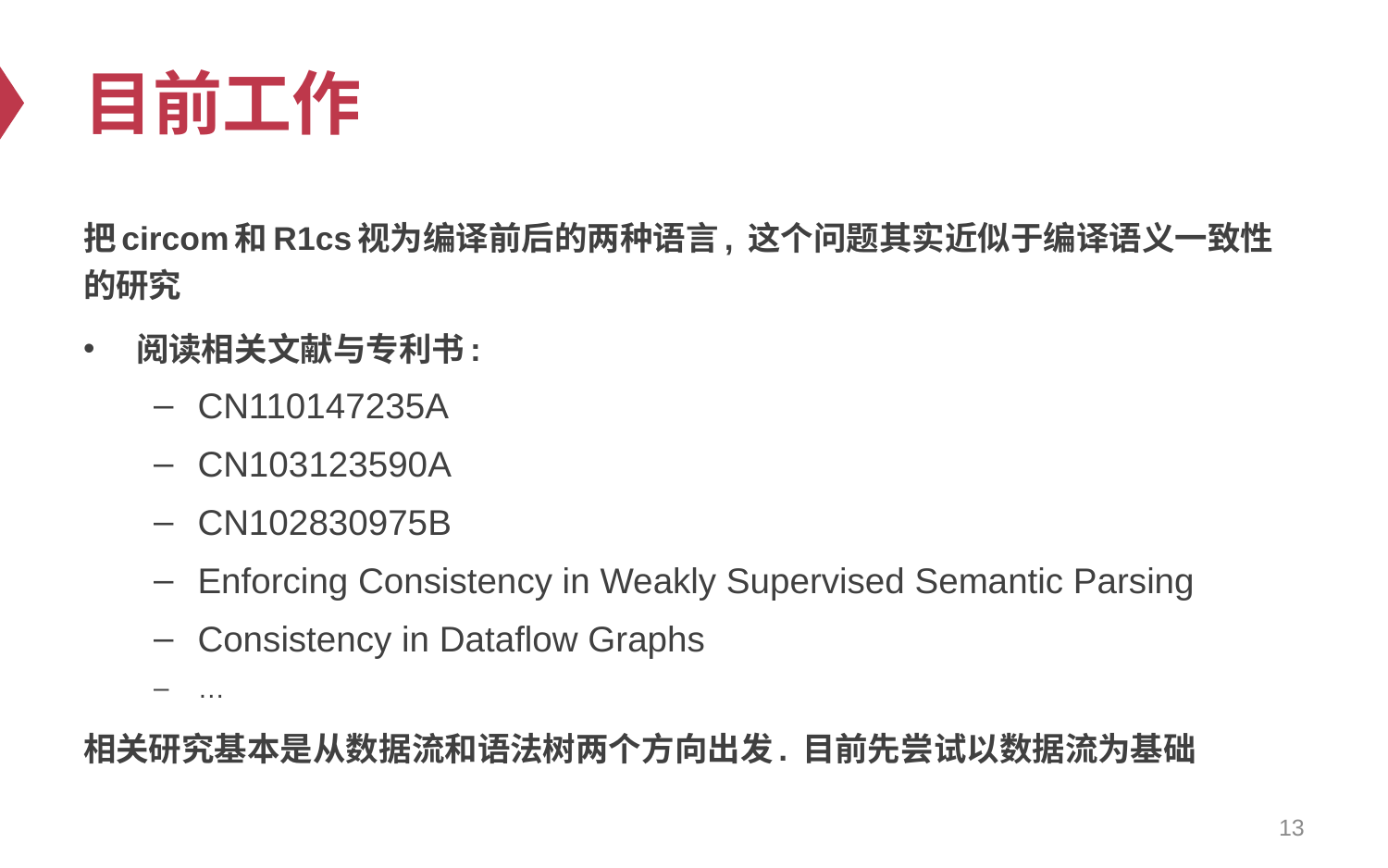

# 目前工作
把circom和R1cs视为编译前后的两种语言, 这个问题其实近似于编译语义一致性的研究
阅读相关文献与专利书:
CN110147235A
CN103123590A
CN102830975B
Enforcing Consistency in Weakly Supervised Semantic Parsing
Consistency in Dataflow Graphs
…
相关研究基本是从数据流和语法树两个方向出发. 目前先尝试以数据流为基础
13